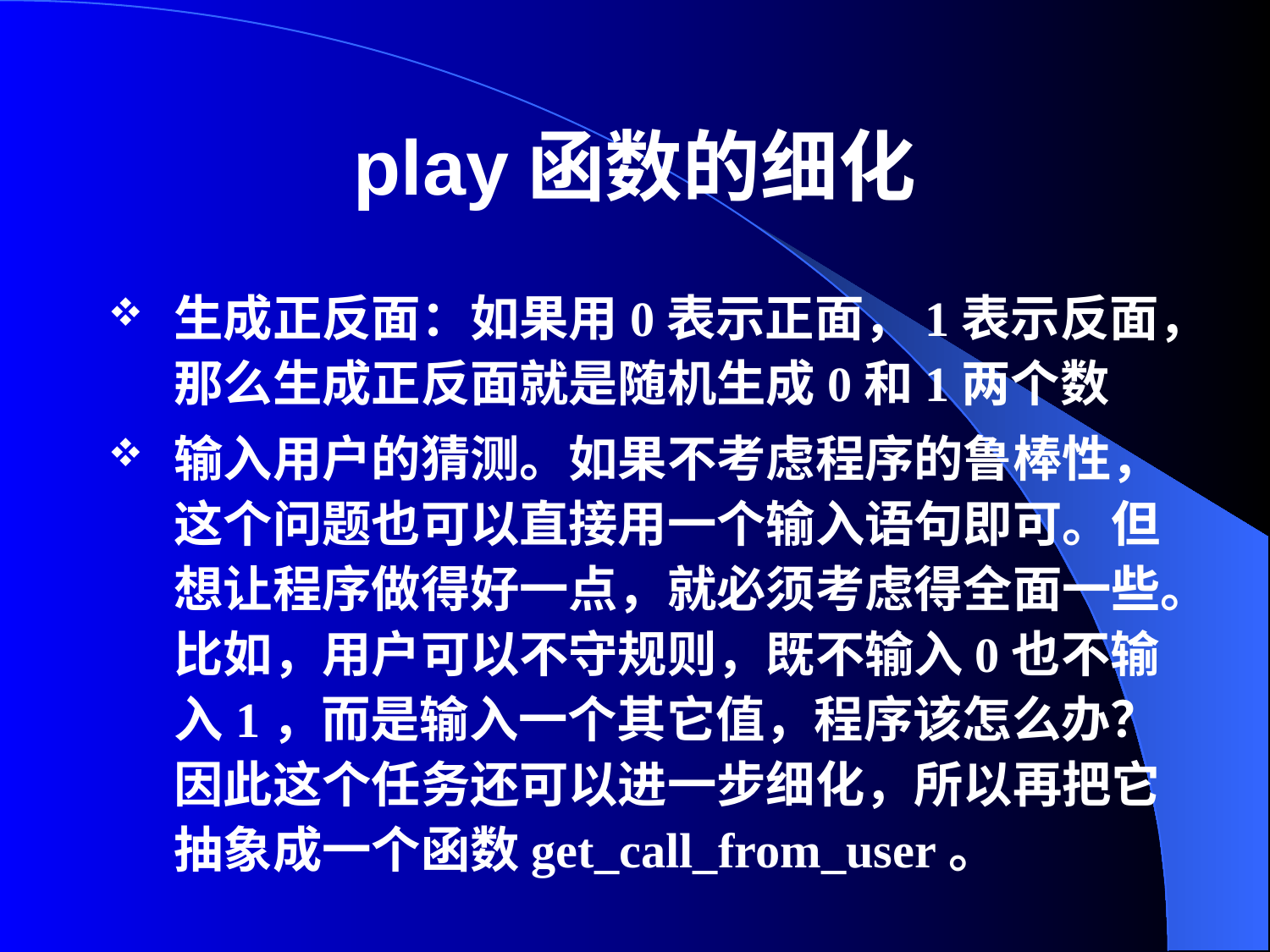

# play函数的细化
生成正反面：如果用0表示正面，1表示反面，那么生成正反面就是随机生成0和1两个数
输入用户的猜测。如果不考虑程序的鲁棒性，这个问题也可以直接用一个输入语句即可。但想让程序做得好一点，就必须考虑得全面一些。比如，用户可以不守规则，既不输入0也不输入1，而是输入一个其它值，程序该怎么办？因此这个任务还可以进一步细化，所以再把它抽象成一个函数get_call_from_user。